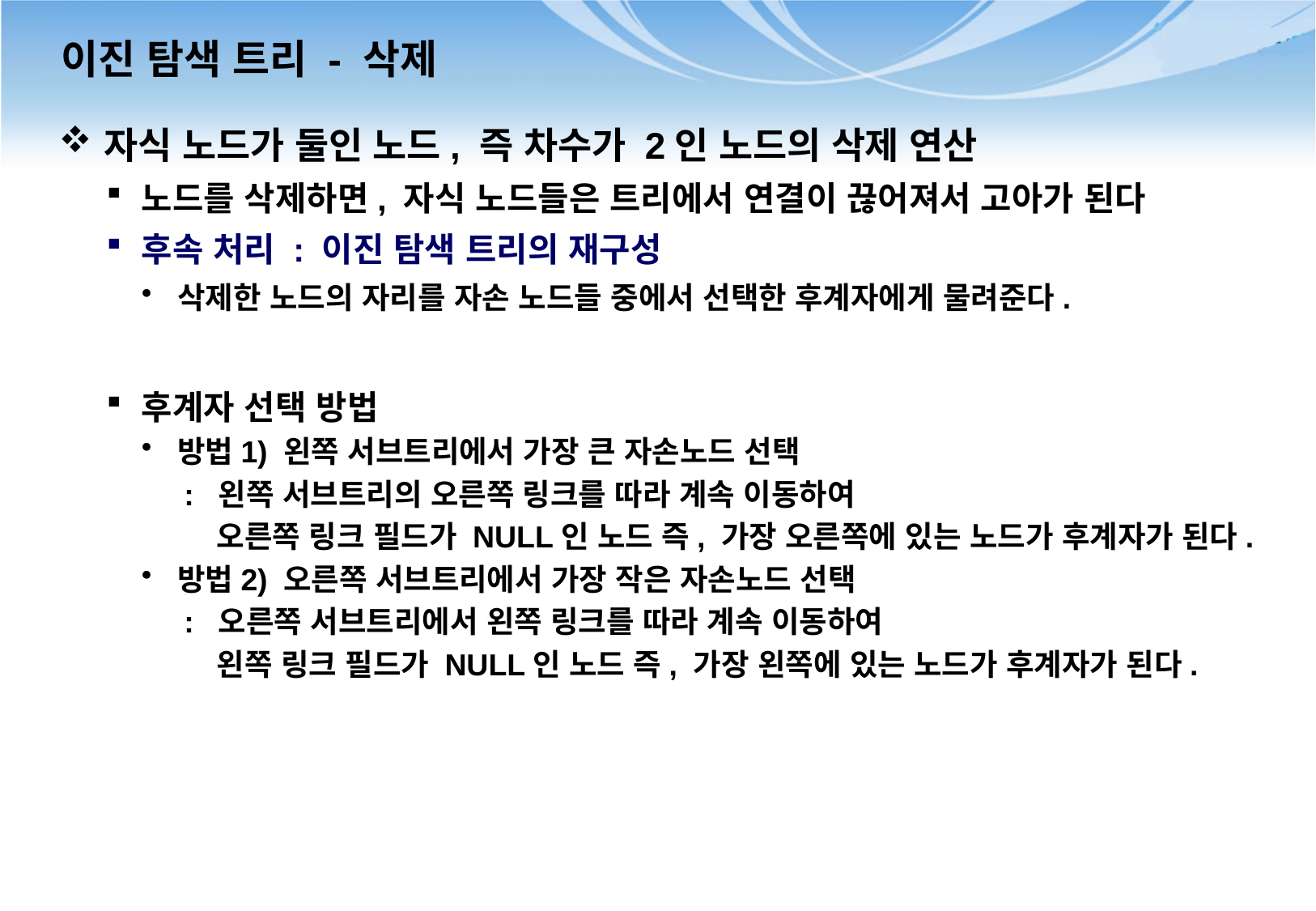

# 이진 탐색 트리 - 삭제
자식 노드가 둘인 노드, 즉 차수가 2인 노드의 삭제 연산
노드를 삭제하면, 자식 노드들은 트리에서 연결이 끊어져서 고아가 된다
후속 처리 : 이진 탐색 트리의 재구성
삭제한 노드의 자리를 자손 노드들 중에서 선택한 후계자에게 물려준다.

후계자 선택 방법
방법1) 왼쪽 서브트리에서 가장 큰 자손노드 선택
     :  왼쪽 서브트리의 오른쪽 링크를 따라 계속 이동하여
        오른쪽 링크 필드가 NULL인 노드 즉, 가장 오른쪽에 있는 노드가 후계자가 된다.
방법2) 오른쪽 서브트리에서 가장 작은 자손노드 선택
     :  오른쪽 서브트리에서 왼쪽 링크를 따라 계속 이동하여
        왼쪽 링크 필드가 NULL인 노드 즉, 가장 왼쪽에 있는 노드가 후계자가 된다.